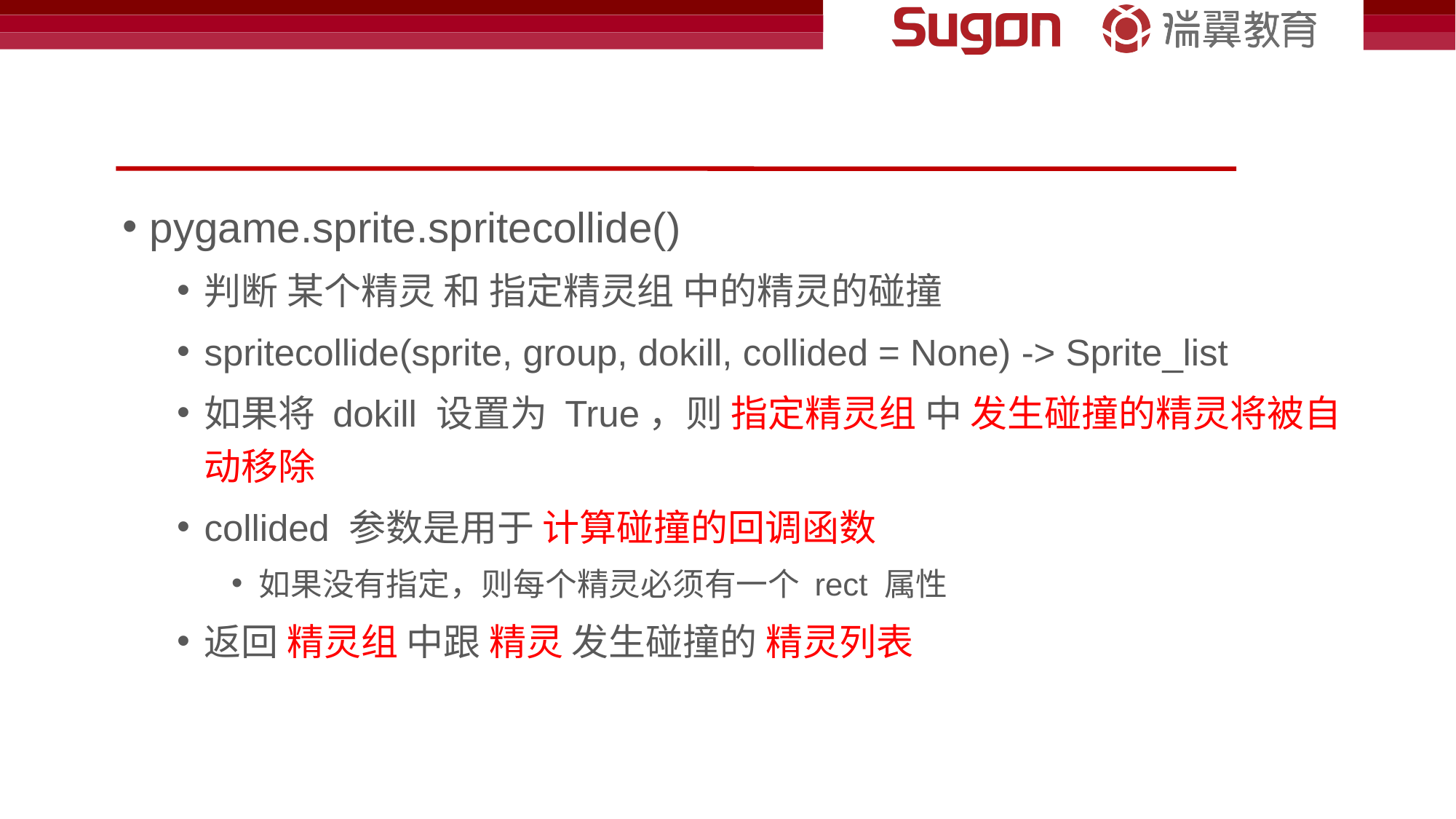

#
pygame.sprite.spritecollide()
判断 某个精灵 和 指定精灵组 中的精灵的碰撞
spritecollide(sprite, group, dokill, collided = None) -> Sprite_list
如果将 dokill 设置为 True，则 指定精灵组 中 发生碰撞的精灵将被自动移除
collided 参数是用于 计算碰撞的回调函数
如果没有指定，则每个精灵必须有一个 rect 属性
返回 精灵组 中跟 精灵 发生碰撞的 精灵列表